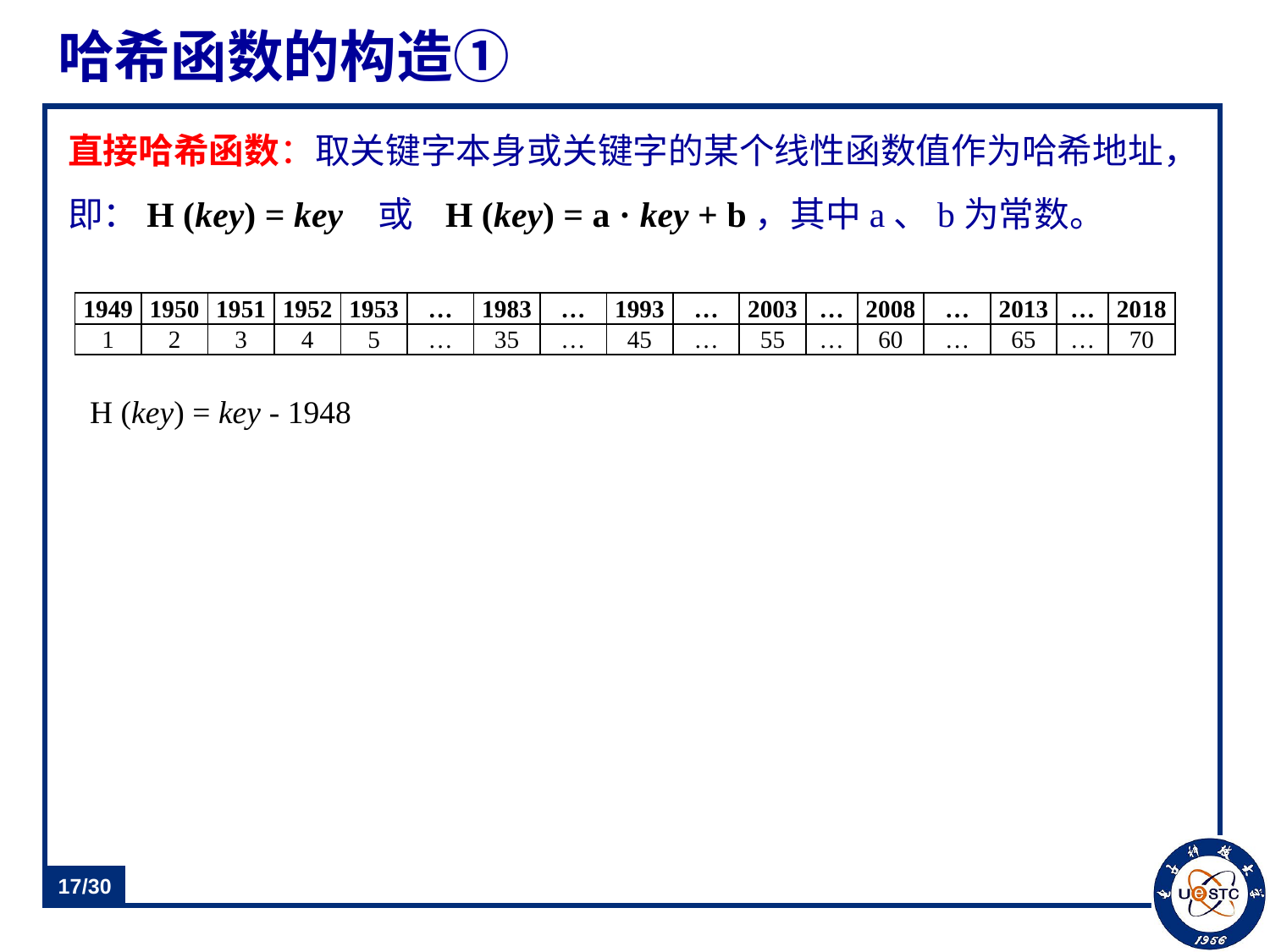

# 哈希函数的构造①
直接哈希函数：取关键字本身或关键字的某个线性函数值作为哈希地址，
即：H (key) = key   或   H (key) = a · key + b，其中a、b为常数。

| 1949 | 1950 | 1951 | 1952 | 1953 | … | 1983 | … | 1993 | … | 2003 | … | 2008 | … | 2013 | … | 2018 |
| --- | --- | --- | --- | --- | --- | --- | --- | --- | --- | --- | --- | --- | --- | --- | --- | --- |
| 1 | 2 | 3 | 4 | 5 | … | 35 | … | 45 | … | 55 | … | 60 | … | 65 | … | 70 |
H (key) = key - 1948
17/30